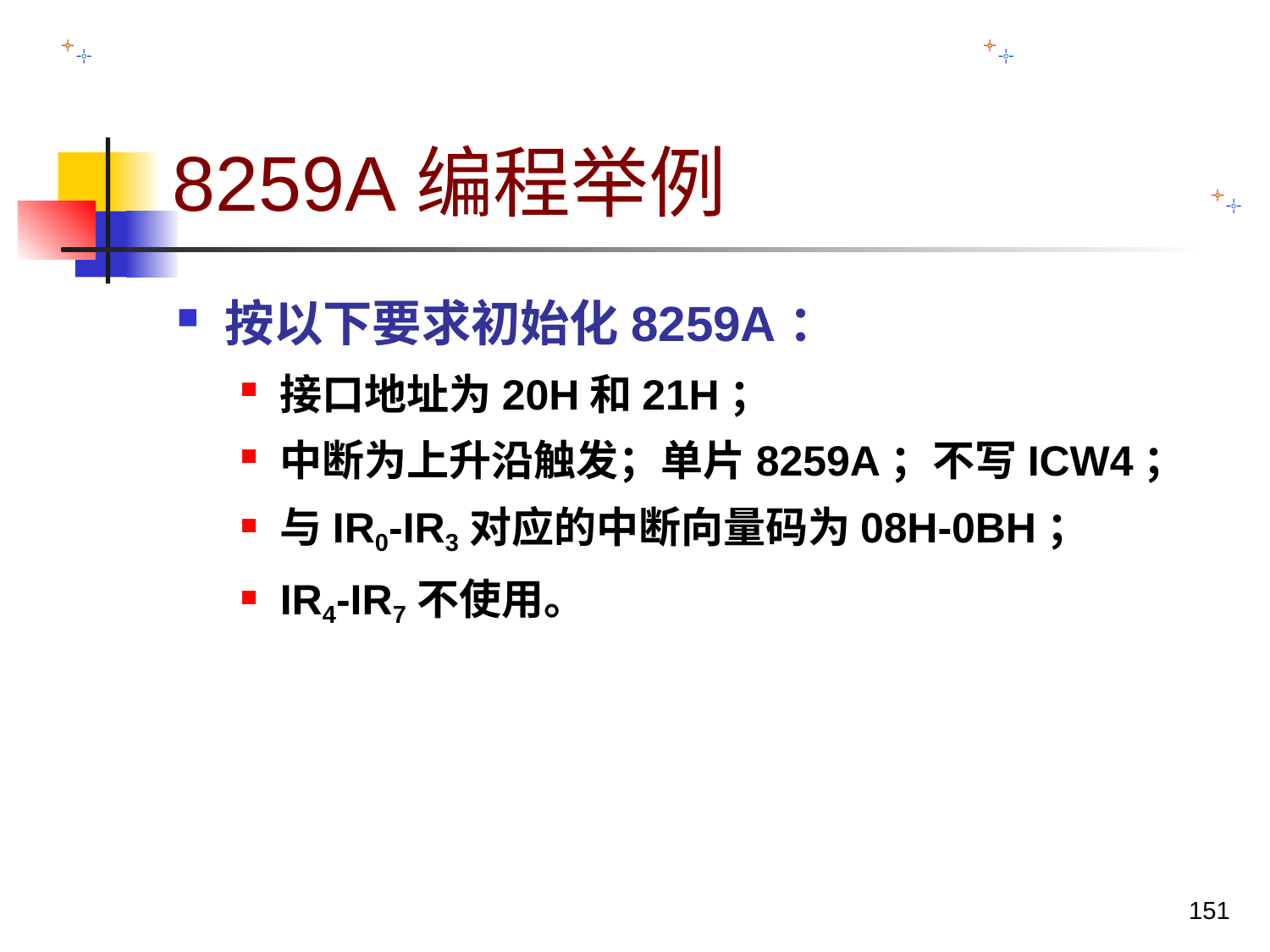

8259A编程举例
按以下要求初始化8259A：
接口地址为20H和21H；
中断为上升沿触发；单片8259A；不写ICW4；
与IR0-IR3对应的中断向量码为08H-0BH；
IR4-IR7不使用。
151